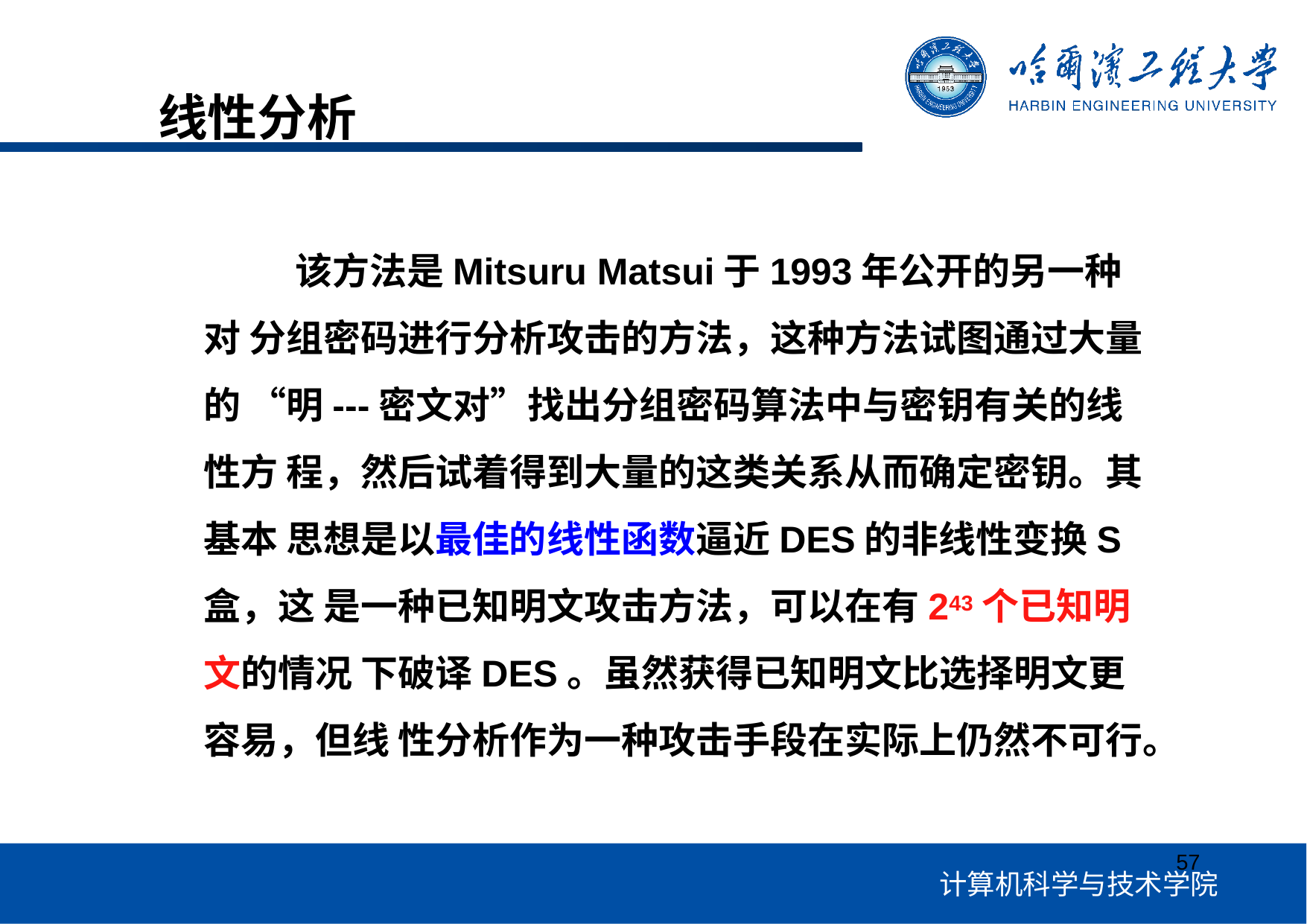

# 线性分析
该方法是Mitsuru Matsui于1993年公开的另一种对 分组密码进行分析攻击的方法，这种方法试图通过大量的 “明---密文对”找出分组密码算法中与密钥有关的线性方 程，然后试着得到大量的这类关系从而确定密钥。其基本 思想是以最佳的线性函数逼近DES的非线性变换S盒，这 是一种已知明文攻击方法，可以在有243个已知明文的情况 下破译DES。虽然获得已知明文比选择明文更容易，但线 性分析作为一种攻击手段在实际上仍然不可行。
57